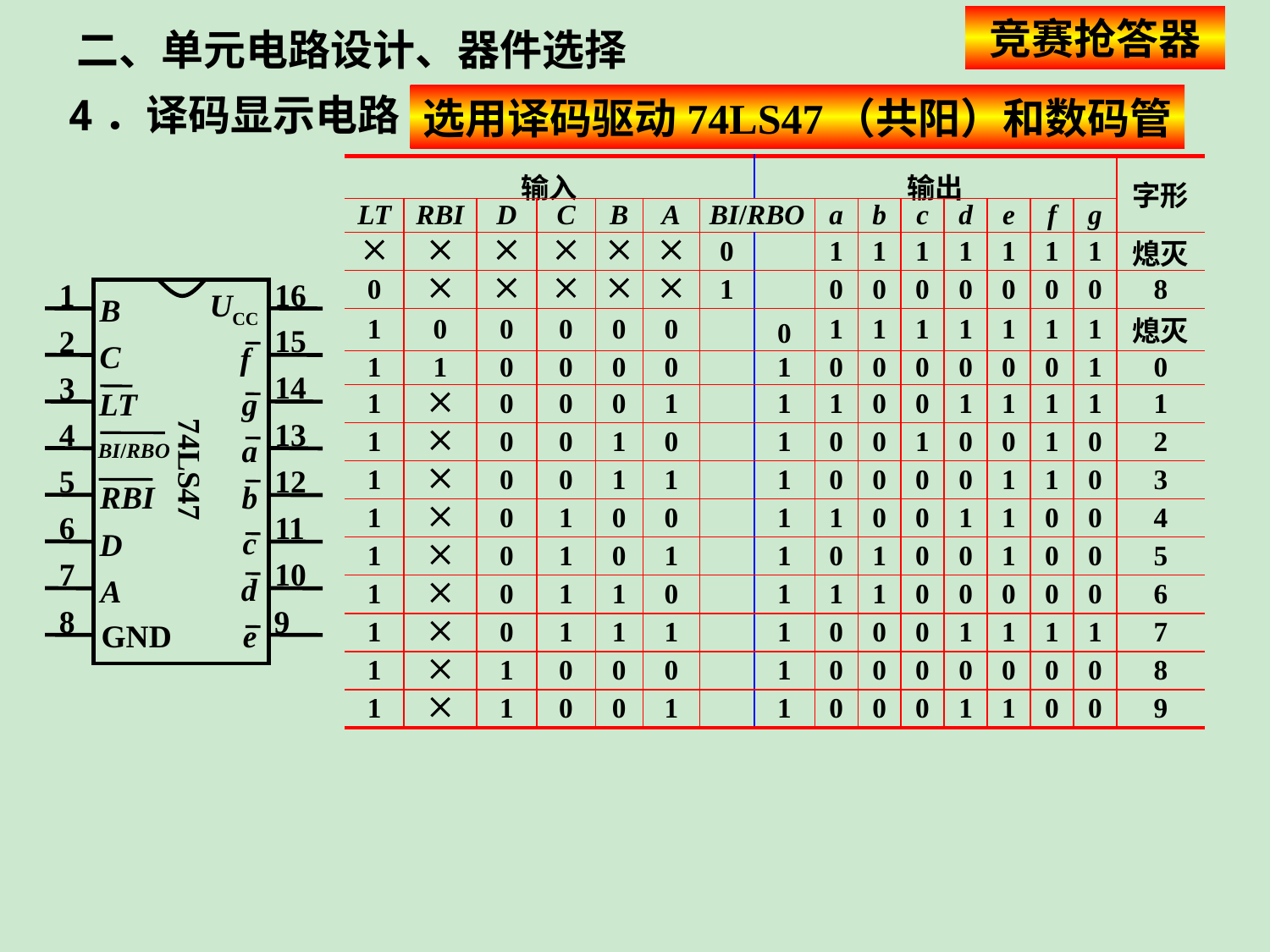

竞赛抢答器
二、单元电路设计、器件选择
4．译码显示电路
选用译码驱动74LS47（共阳）和数码管
| 输入 |  |  |  |  |  |  | 输出 |  |  |  |  |  |  |  | 字形 |
| --- | --- | --- | --- | --- | --- | --- | --- | --- | --- | --- | --- | --- | --- | --- | --- |
| LT | RBI | D | C | B | A | BI/RBO |  | a | b | c | d | e | f | g |  |
| × | × | × | × | × | × | 0 |  | 1 | 1 | 1 | 1 | 1 | 1 | 1 | 熄灭 |
| 0 | × | × | × | × | × | 1 |  | 0 | 0 | 0 | 0 | 0 | 0 | 0 | 8 |
| 1 | 0 | 0 | 0 | 0 | 0 |  | 0 | 1 | 1 | 1 | 1 | 1 | 1 | 1 | 熄灭 |
| 1 | 1 | 0 | 0 | 0 | 0 |  | 1 | 0 | 0 | 0 | 0 | 0 | 0 | 1 | 0 |
| 1 | × | 0 | 0 | 0 | 1 |  | 1 | 1 | 0 | 0 | 1 | 1 | 1 | 1 | 1 |
| 1 | × | 0 | 0 | 1 | 0 |  | 1 | 0 | 0 | 1 | 0 | 0 | 1 | 0 | 2 |
| 1 | × | 0 | 0 | 1 | 1 |  | 1 | 0 | 0 | 0 | 0 | 1 | 1 | 0 | 3 |
| 1 | × | 0 | 1 | 0 | 0 |  | 1 | 1 | 0 | 0 | 1 | 1 | 0 | 0 | 4 |
| 1 | × | 0 | 1 | 0 | 1 |  | 1 | 0 | 1 | 0 | 0 | 1 | 0 | 0 | 5 |
| 1 | × | 0 | 1 | 1 | 0 |  | 1 | 1 | 1 | 0 | 0 | 0 | 0 | 0 | 6 |
| 1 | × | 0 | 1 | 1 | 1 |  | 1 | 0 | 0 | 0 | 1 | 1 | 1 | 1 | 7 |
| 1 | × | 1 | 0 | 0 | 0 |  | 1 | 0 | 0 | 0 | 0 | 0 | 0 | 0 | 8 |
| 1 | × | 1 | 0 | 0 | 1 |  | 1 | 0 | 0 | 0 | 1 | 1 | 0 | 0 | 9 |
1
16

UCC
B
15
2
f
C
14
3
LT
g
4
13
74LS47
a
BI/RBO
5
12
b
RBI
6
11
c
D
7
10
d
A
8
9
GND
e